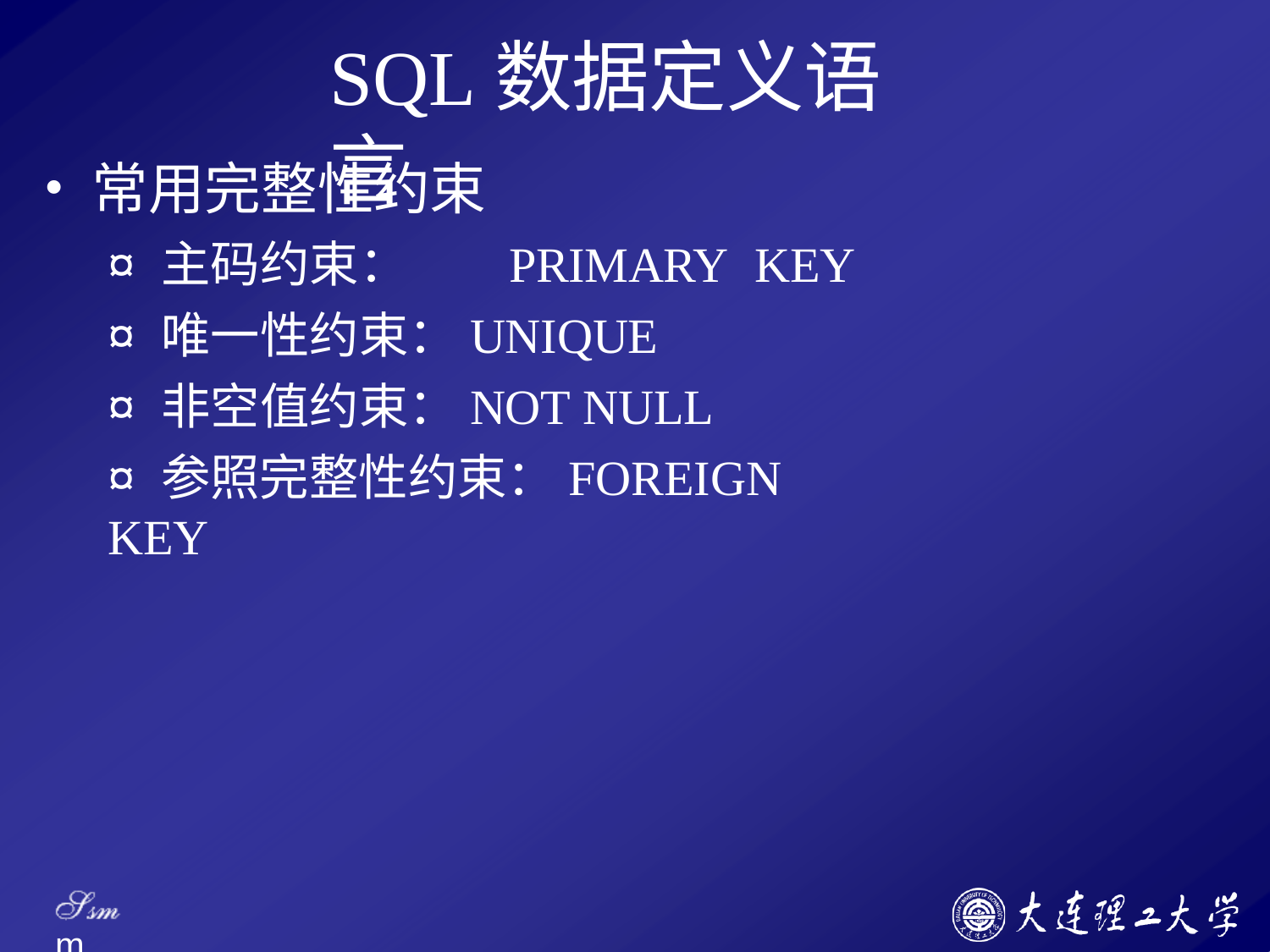

# SQL数据定义语言
常用完整性约束
¤ 主码约束：	PRIMARY	KEY
¤ 唯一性约束：UNIQUE
¤ 非空值约束：NOT NULL
¤ 参照完整性约束：FOREIGN KEY

Ssm